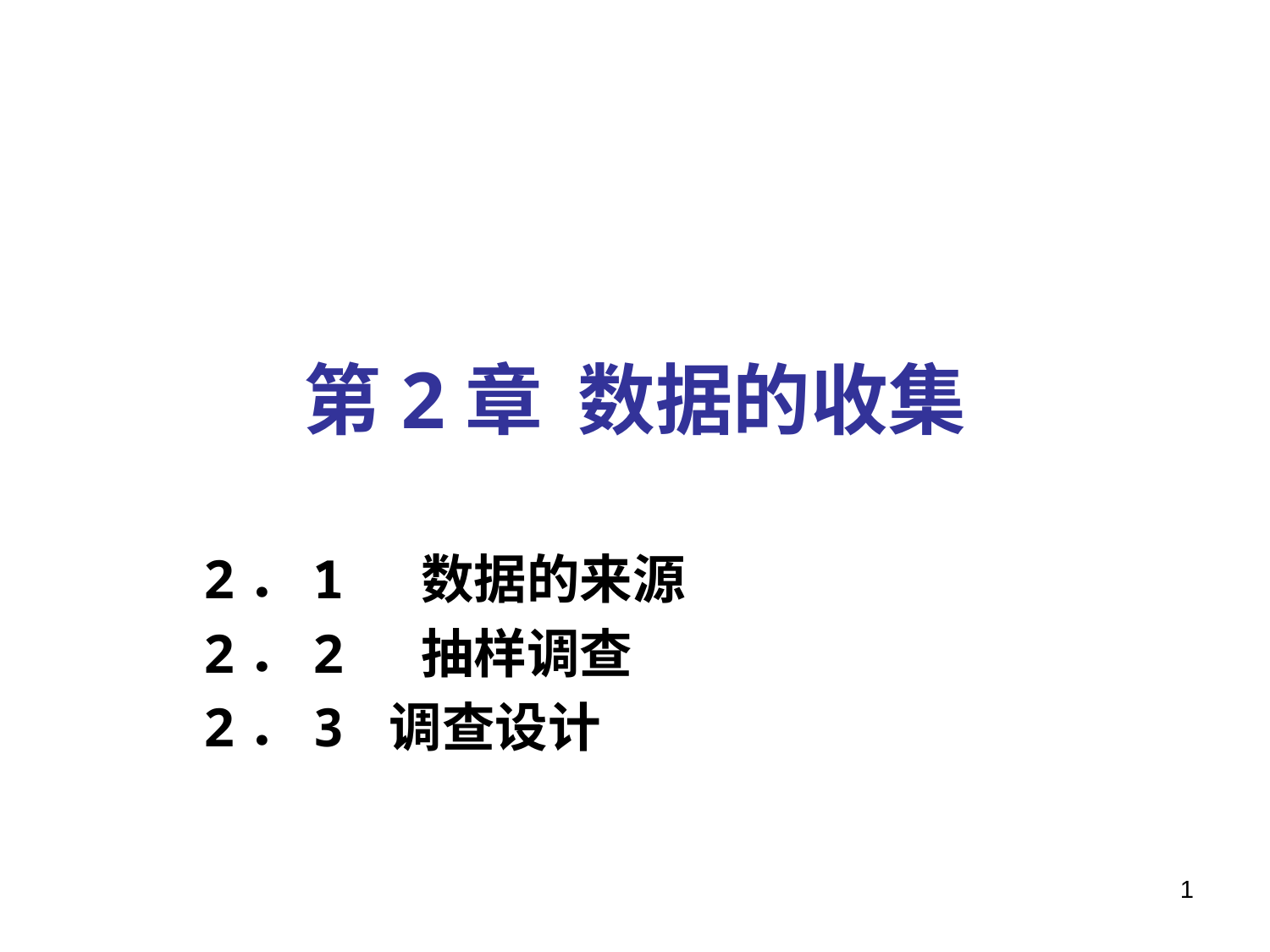

# 第2章  数据的收集
2．1  数据的来源
2．2  抽样调查
2．3 调查设计
1